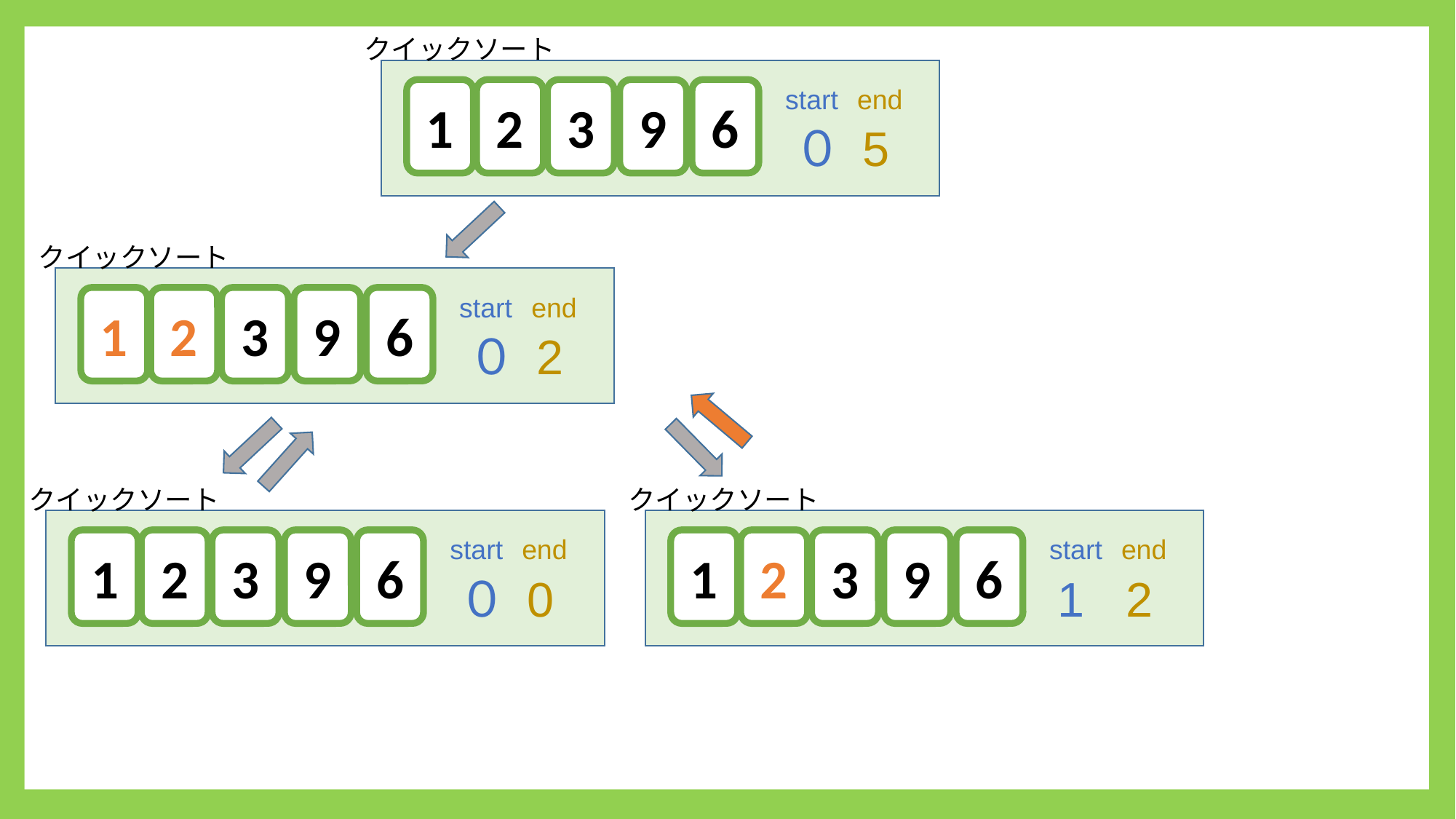

クイックソート

start
end
1
2
3
9
6
5
０

クイックソート

start
end
1
2
3
9
6
2
０

クイックソート
クイックソート

start
end
start
end
1
2
3
9
6
1
2
3
9
6
0
2
０
1